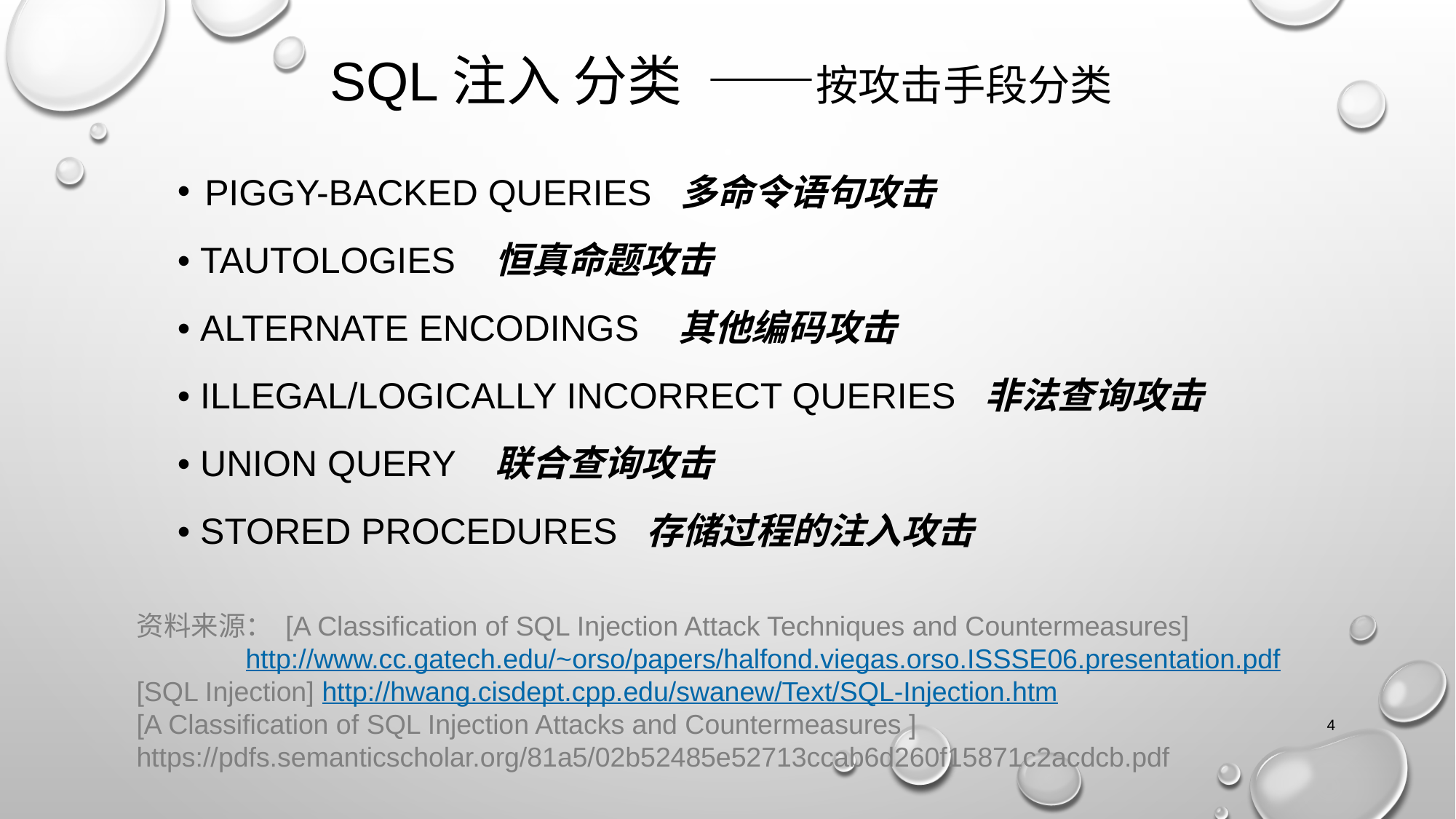

# SQL注入 分类  ——按攻击手段分类
Piggy-backed Queries  多命令语句攻击
• Tautologies   恒真命题攻击
• Alternate Encodings   其他编码攻击
• Illegal/Logically Incorrect Queries  非法查询攻击
• Union Query   联合查询攻击
• Stored Procedures  存储过程的注入攻击

资料来源： [A Classification of SQL Injection Attack Techniques and Countermeasures]
	http://www.cc.gatech.edu/~orso/papers/halfond.viegas.orso.ISSSE06.presentation.pdf
[SQL Injection] http://hwang.cisdept.cpp.edu/swanew/Text/SQL-Injection.htm
[A Classification of SQL Injection Attacks and Countermeasures ]
https://pdfs.semanticscholar.org/81a5/02b52485e52713ccab6d260f15871c2acdcb.pdf

4